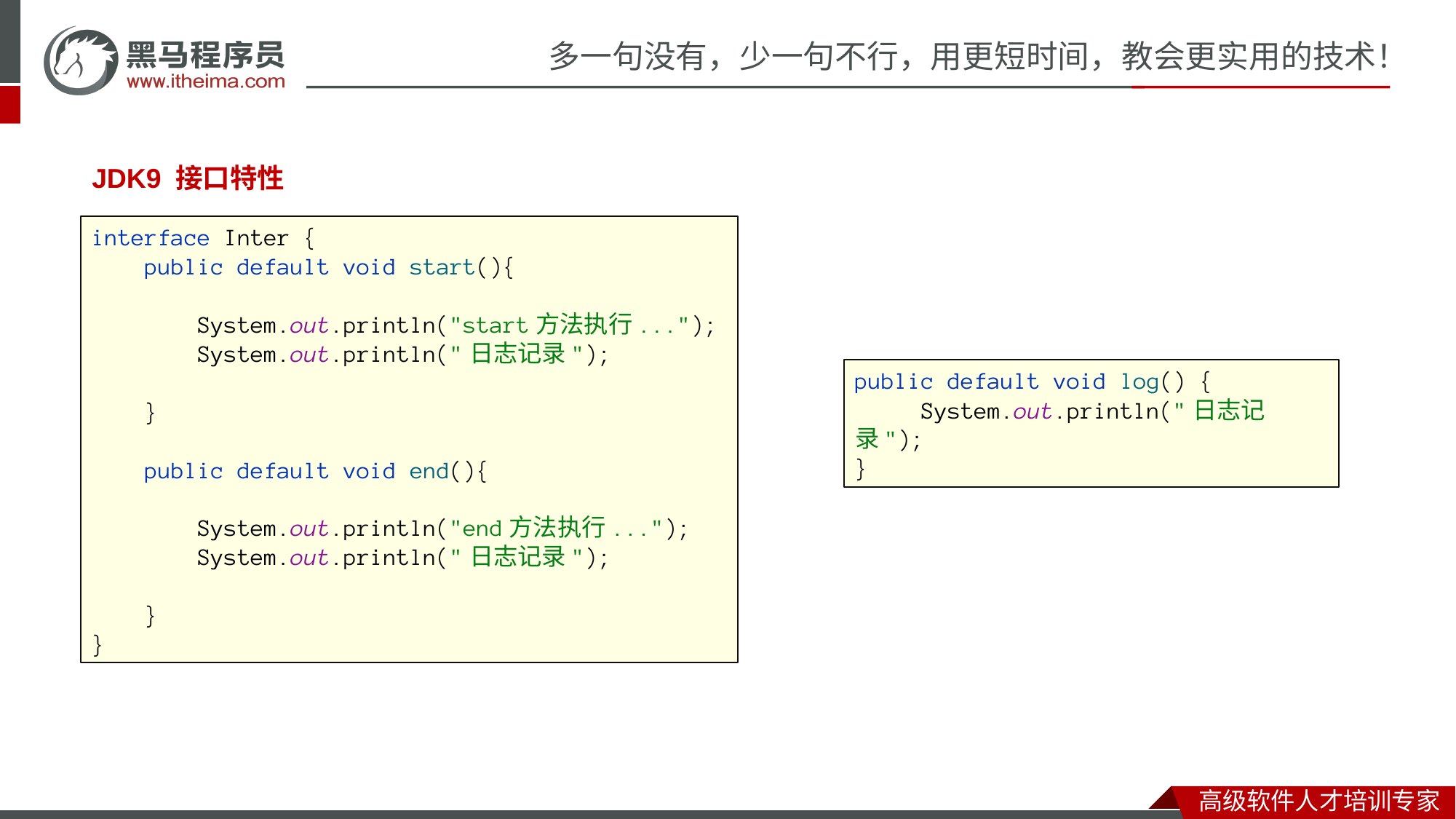

JDK9 接口特性
interface Inter {
    public default void start(){
        System.out.println("start方法执行...");
        System.out.println("日志记录");
    }
    public default void end(){
        System.out.println("end方法执行...");
        System.out.println("日志记录");
    }
}
public default void log() {
     System.out.println("日志记录");
}